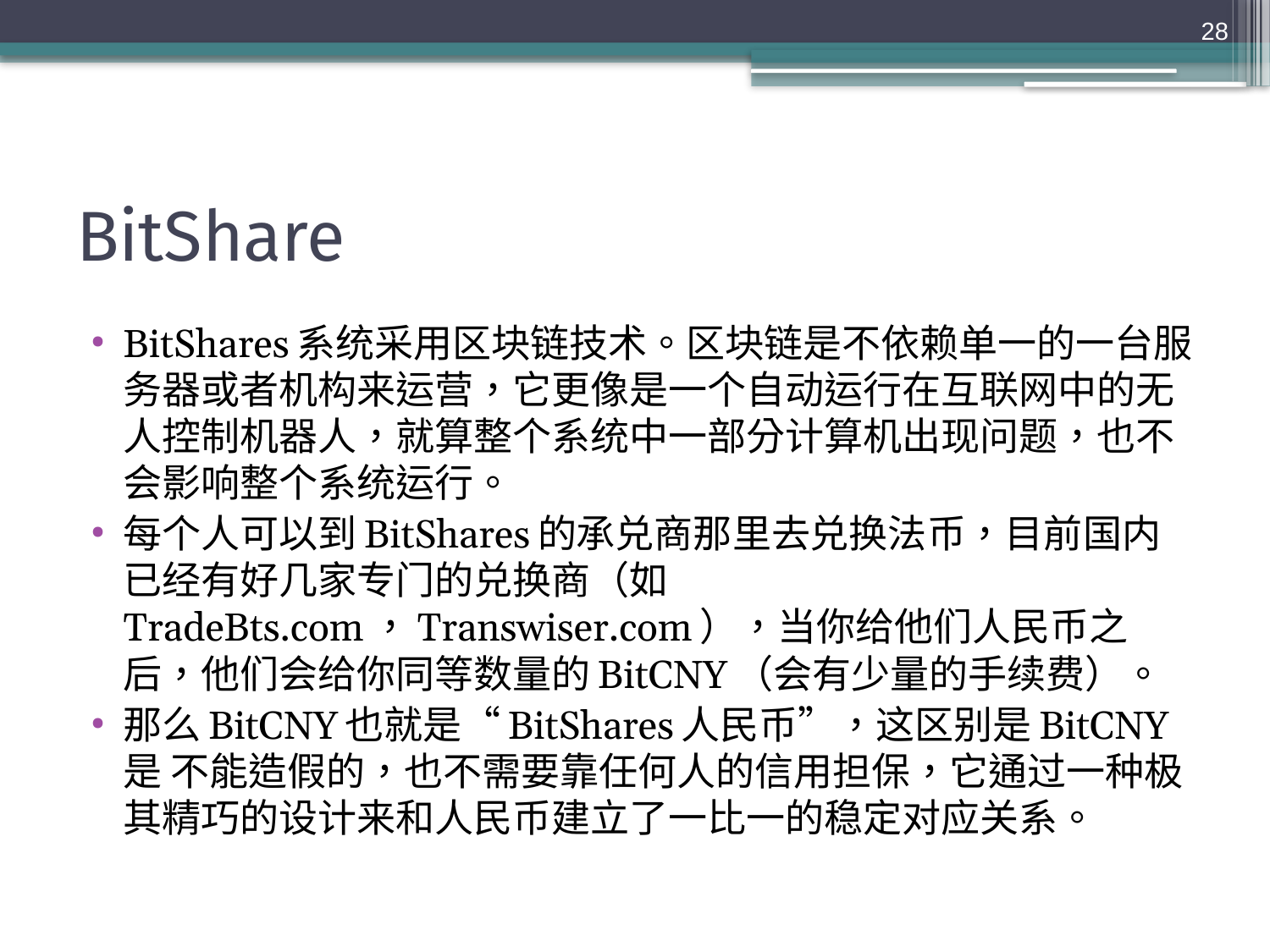

28

# BitShare
BitShares系统采用区块链技术。区块链是不依赖单一的一台服务器或者机构来运营，它更像是一个自动运行在互联网中的无人控制机器人，就算整个系统中一部分计算机出现问题，也不会影响整个系统运行。
每个人可以到BitShares的承兑商那里去兑换法币，目前国内已经有好几家专门的兑换商（如TradeBts.com，Transwiser.com），当你给他们人民币之后，他们会给你同等数量的BitCNY（会有少量的手续费）。
那么BitCNY也就是“BitShares人民币”，这区别是BitCNY是 不能造假的，也不需要靠任何人的信用担保，它通过一种极其精巧的设计来和人民币建立了一比一的稳定对应关系。